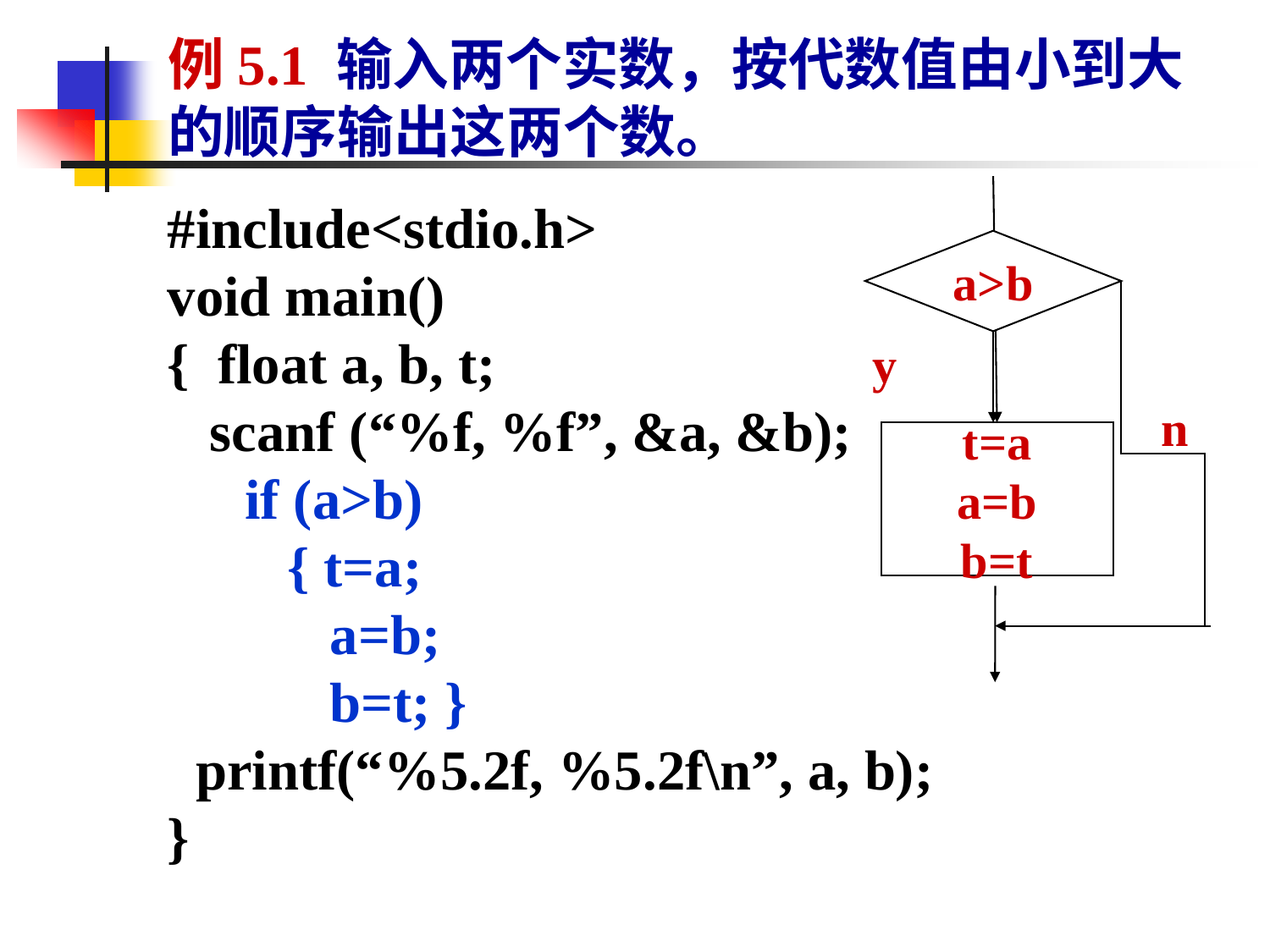

# 例5.1 输入两个实数，按代数值由小到大的顺序输出这两个数。
a>b
t=a
a=b
b=t
n
y
#include<stdio.h>
void main()
{  float a, b, t;
   scanf (“%f, %f”, &a, &b);

  printf(“%5.2f, %5.2f\n”, a, b);
}
 if (a>b)
    { t=a;
       a=b;
       b=t; }